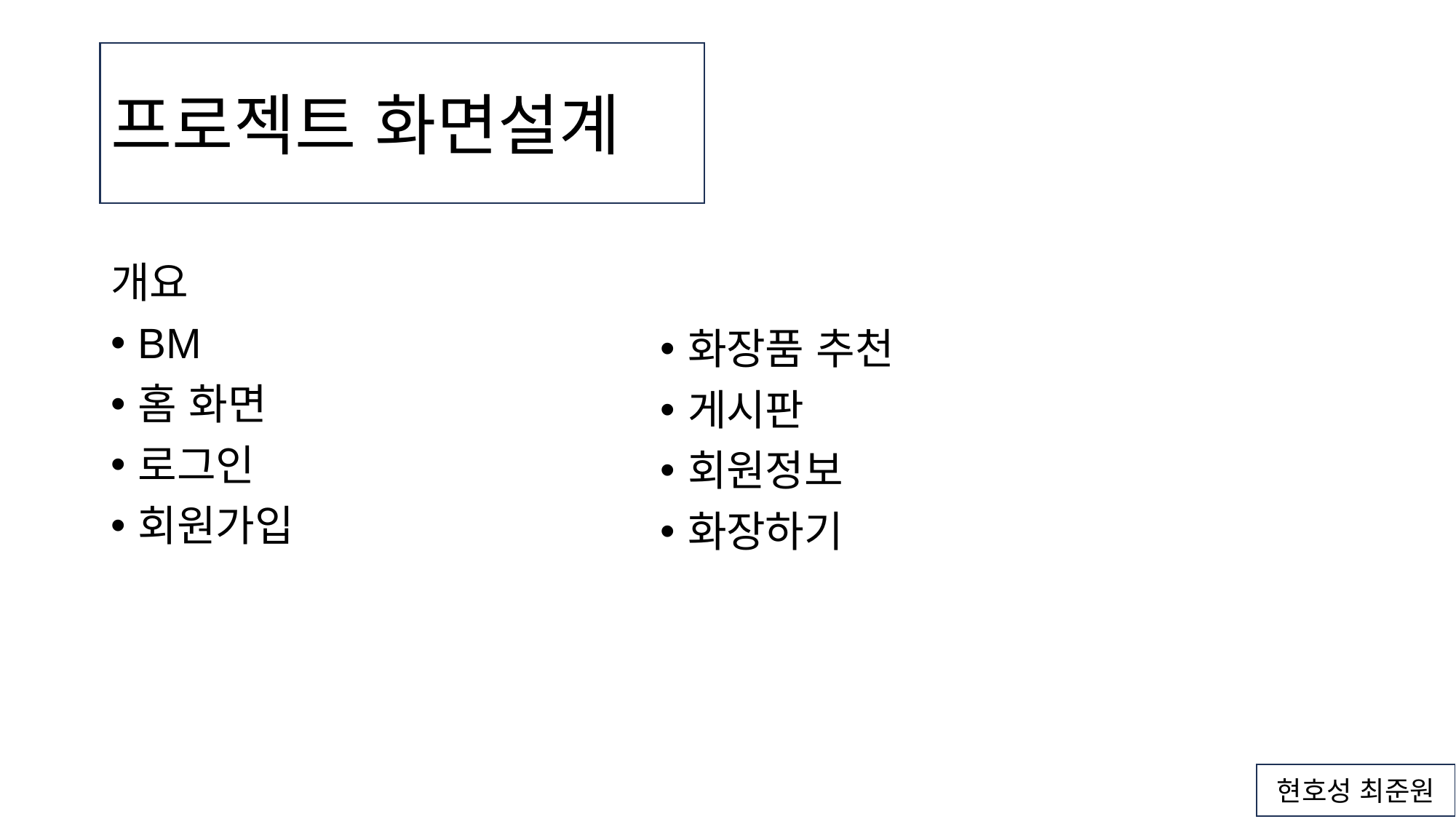

프로젝트 화면설계
#
개요
BM
홈 화면
로그인
회원가입

화장품 추천
게시판
회원정보
화장하기

현호성 최준원